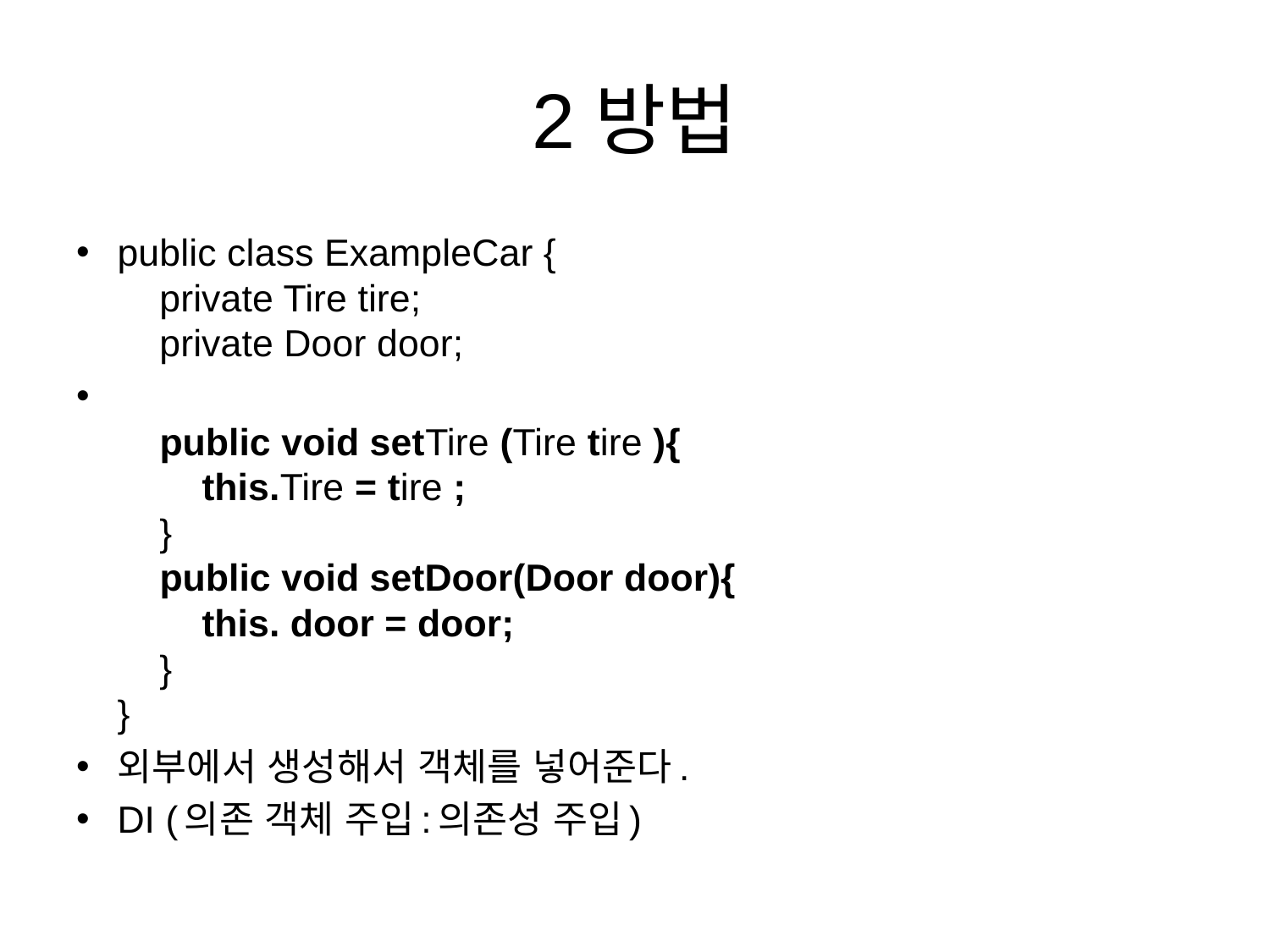

# 2방법
public class ExampleCar {
    private Tire tire;
    private Door door;
    public void setTire (Tire tire ){
        this.Tire = tire ;
    }
    public void setDoor(Door door){
        this. door = door;
    }
}
외부에서 생성해서 객체를 넣어준다.
DI (의존 객체 주입:의존성 주입)